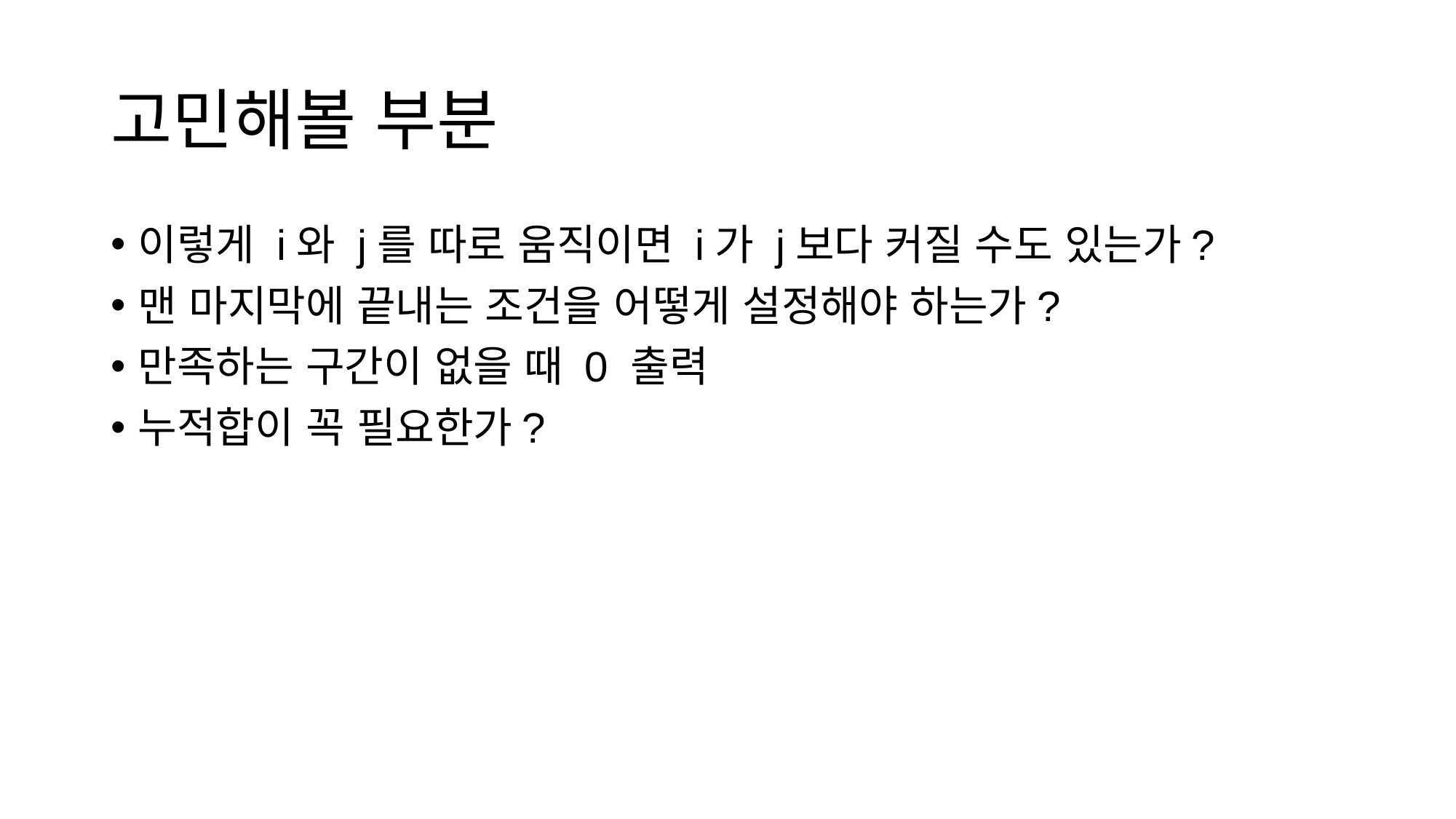

# 고민해볼 부분
이렇게 i와 j를 따로 움직이면 i가 j보다 커질 수도 있는가?
맨 마지막에 끝내는 조건을 어떻게 설정해야 하는가?
만족하는 구간이 없을 때 0 출력
누적합이 꼭 필요한가?